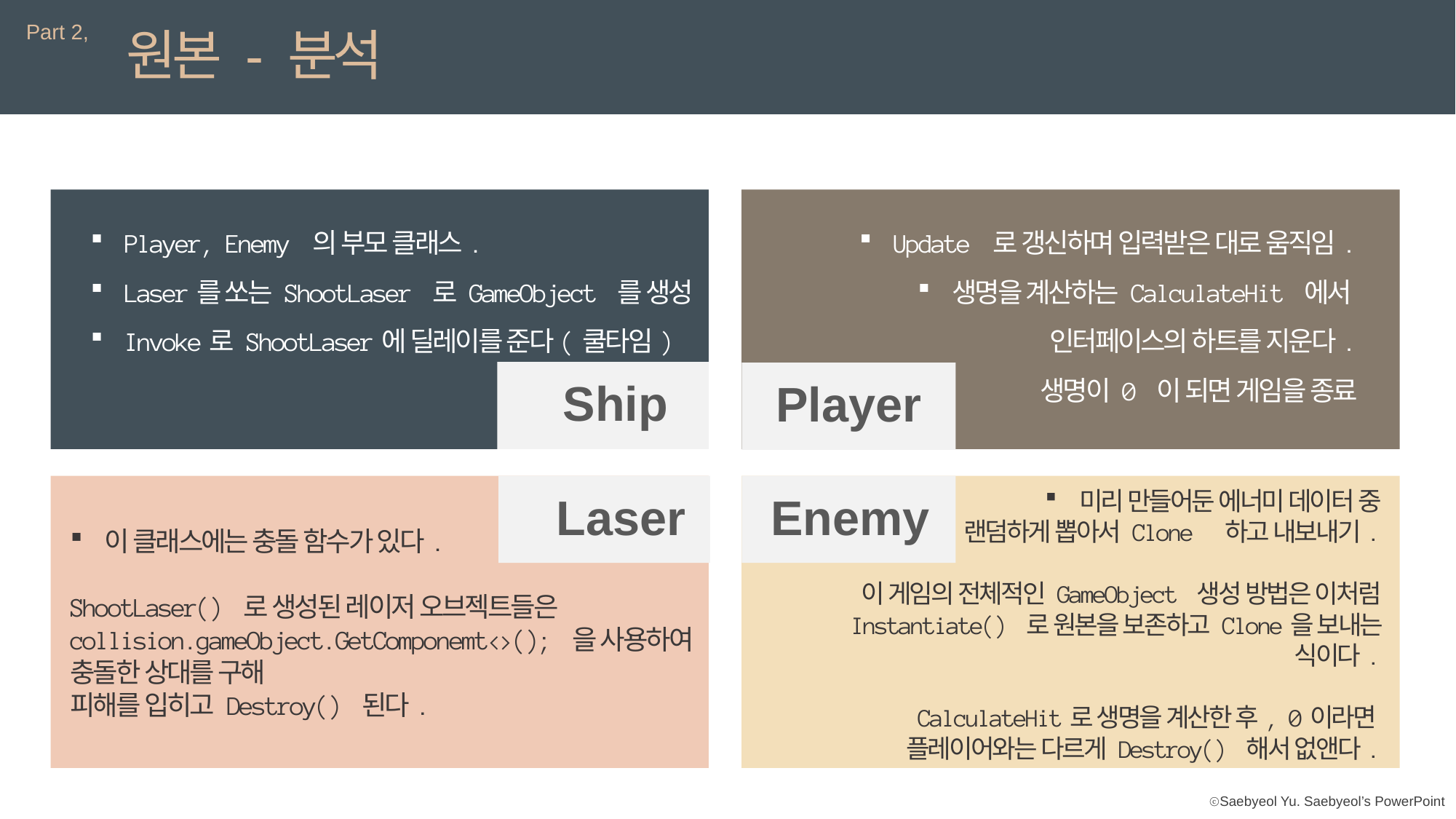

Part 2,
원본 - 분석

Player, Enemy 의 부모 클래스.
Laser를 쏘는 ShootLaser 로 GameObject 를 생성
Invoke로 ShootLaser에 딜레이를 준다(쿨타임)
Update 로 갱신하며 입력받은 대로 움직임.
생명을 계산하는 CalculateHit 에서
인터페이스의 하트를 지운다.
생명이 0 이 되면 게임을 종료

Ship
Player

미리 만들어둔 에너미 데이터 중
랜덤하게 뽑아서 Clone  하고 내보내기.

이 게임의 전체적인 GameObject 생성 방법은 이처럼
Instantiate() 로 원본을 보존하고 Clone을 보내는 식이다.

CalculateHit로 생명을 계산한 후, 0이라면
플레이어와는 다르게 Destroy() 해서 없앤다.
Laser
Enemy
이 클래스에는 충돌 함수가 있다.

ShootLaser() 로 생성된 레이저 오브젝트들은
collision.gameObject.GetComponemt<>(); 을 사용하여
충돌한 상대를 구해
피해를 입히고 Destroy() 된다.